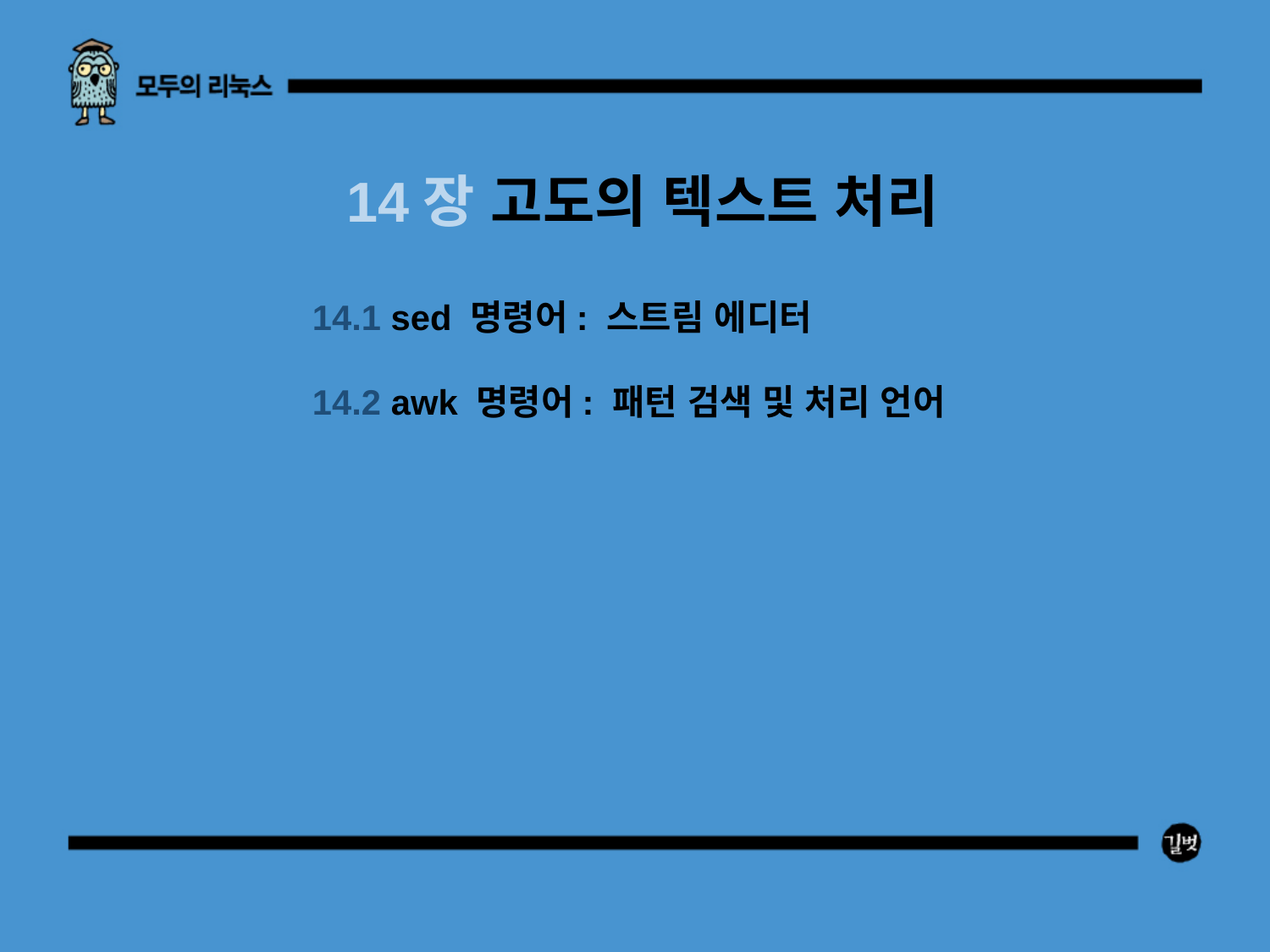

14장 고도의 텍스트 처리
14.1 sed 명령어: 스트림 에디터
14.2 awk 명령어: 패턴 검색 및 처리 언어